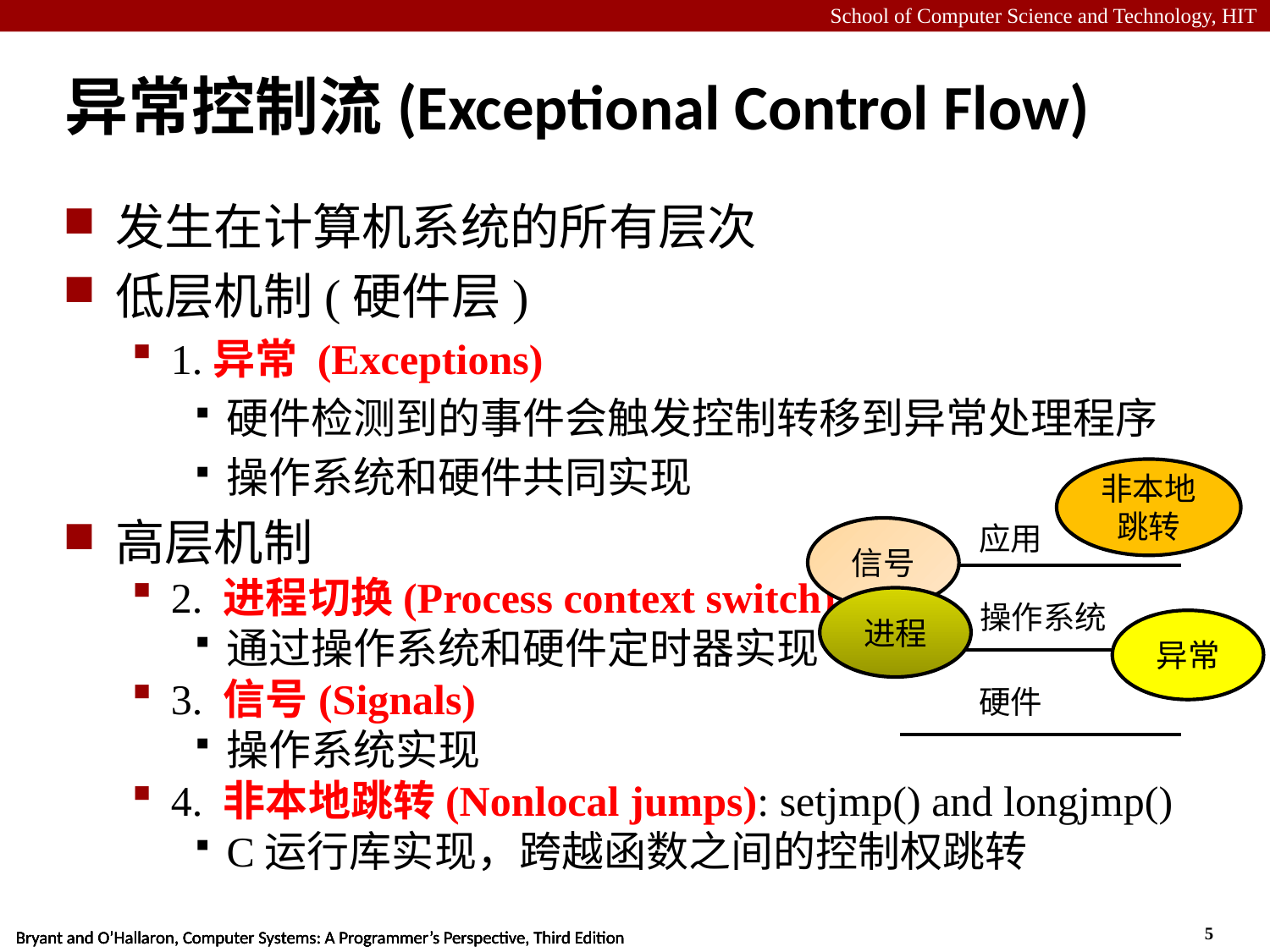

# 异常控制流(Exceptional Control Flow)
发生在计算机系统的所有层次
低层机制(硬件层)
1.异常 (Exceptions)
硬件检测到的事件会触发控制转移到异常处理程序
操作系统和硬件共同实现
高层机制
2. 进程切换(Process context switch)
通过操作系统和硬件定时器实现
3. 信号(Signals)
操作系统实现
4. 非本地跳转(Nonlocal jumps): setjmp() and longjmp()
C运行库实现，跨越函数之间的控制权跳转
非本地跳转
应用
信号
进程
操作系统
异常
硬件